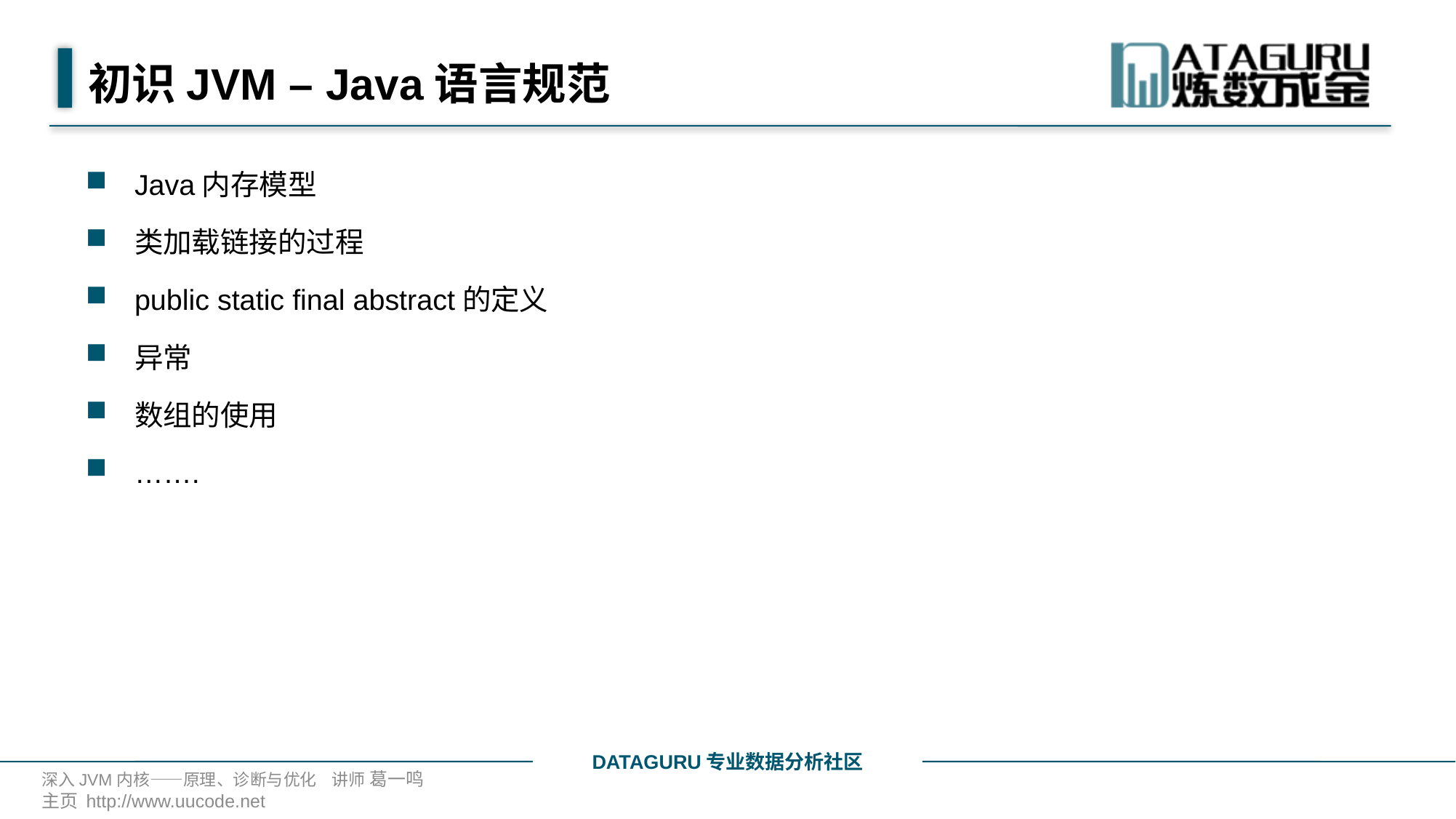

# 初识JVM – Java语言规范
Java内存模型
类加载链接的过程
public static final abstract的定义
异常
数组的使用
…….